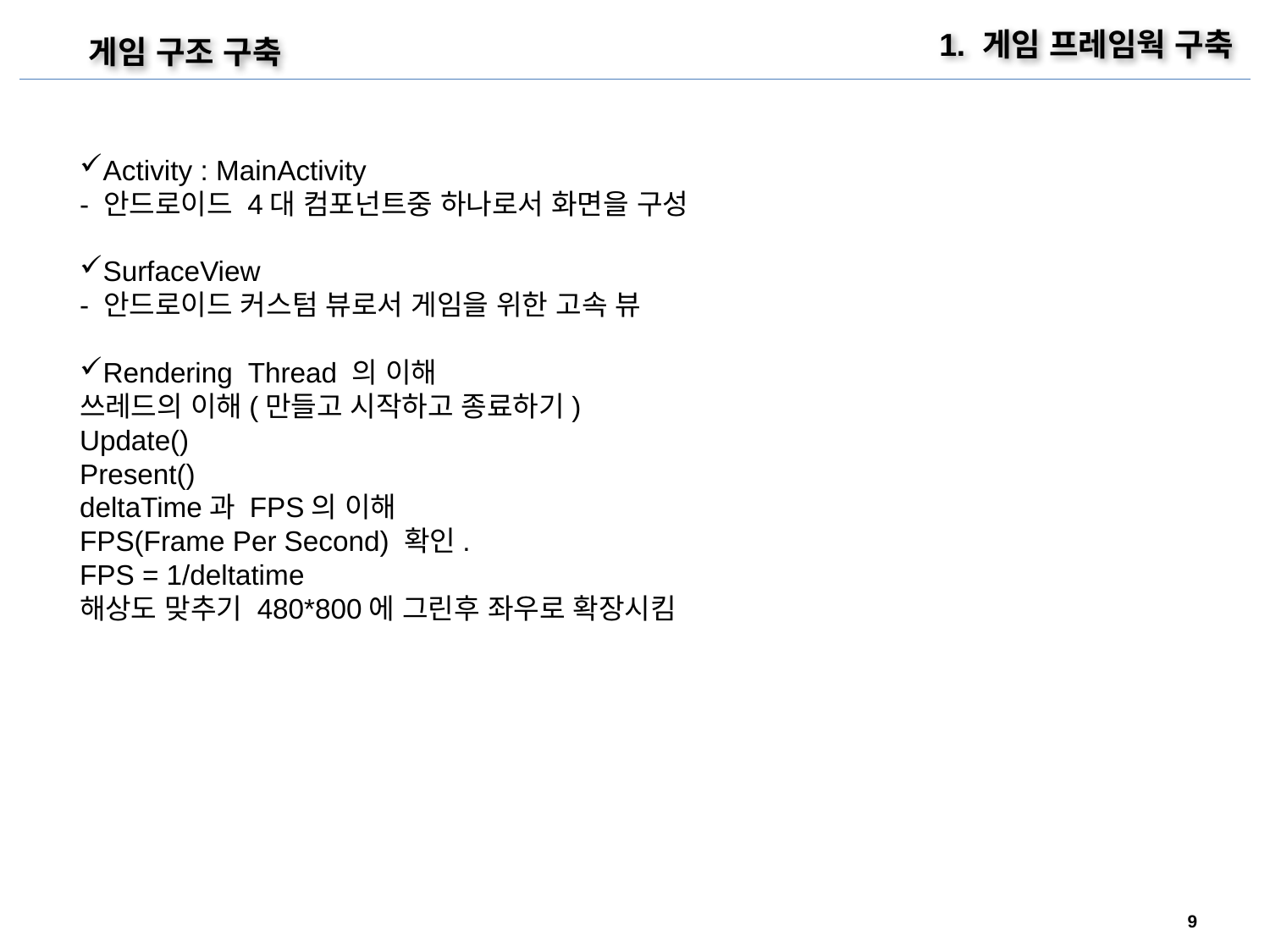

1. 게임 프레임웍 구축
게임 구조 구축
Activity : MainActivity
- 안드로이드 4대 컴포넌트중 하나로서 화면을 구성

SurfaceView
- 안드로이드 커스텀 뷰로서 게임을 위한 고속 뷰

Rendering  Thread 의 이해
쓰레드의 이해(만들고 시작하고 종료하기)
Update()
Present()
deltaTime과 FPS의 이해
FPS(Frame Per Second) 확인.
FPS = 1/deltatime
해상도 맞추기 480*800에 그린후 좌우로 확장시킴